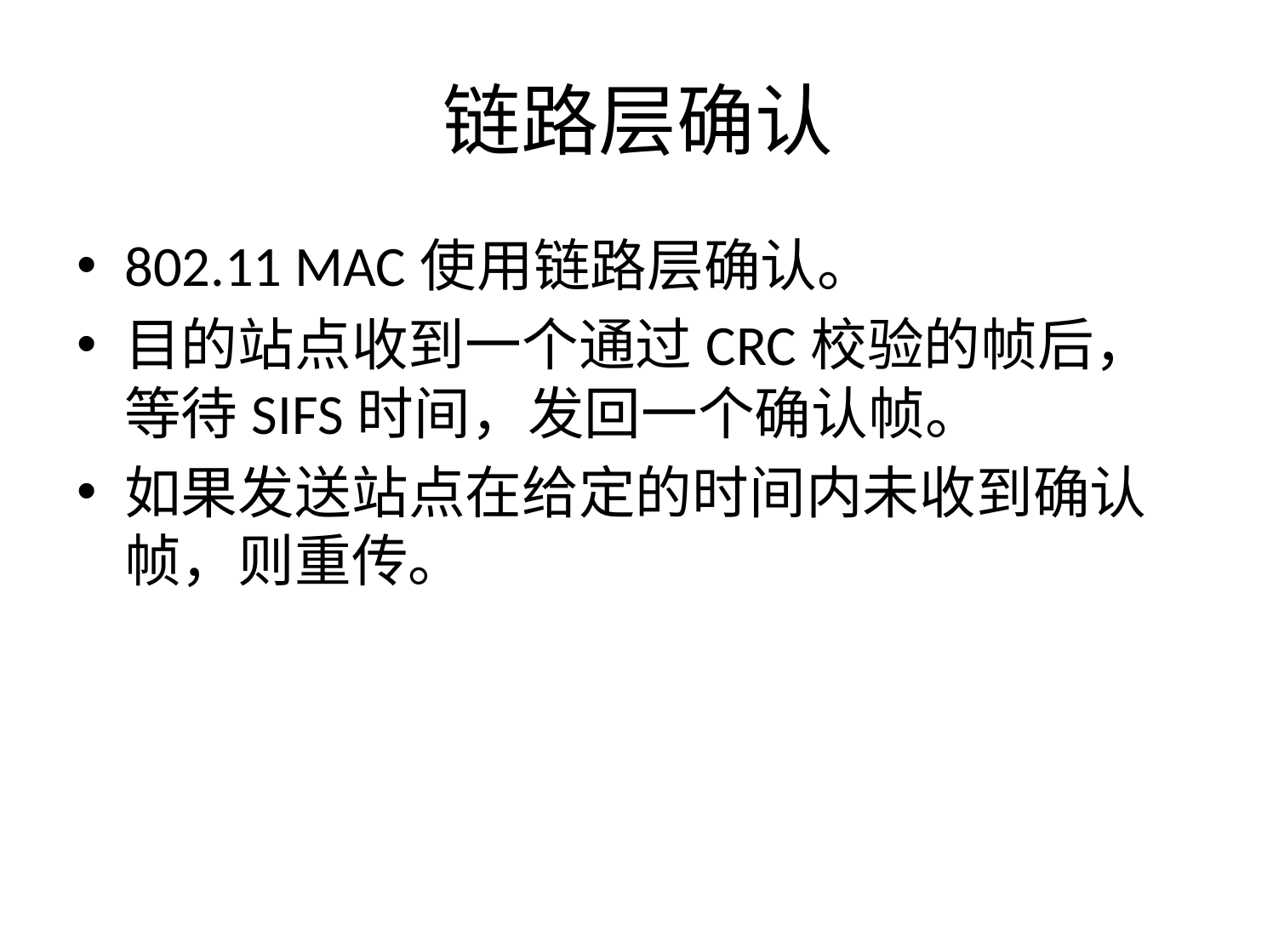

# 链路层确认
802.11 MAC使用链路层确认。
目的站点收到一个通过CRC校验的帧后，等待SIFS时间，发回一个确认帧。
如果发送站点在给定的时间内未收到确认帧，则重传。
120